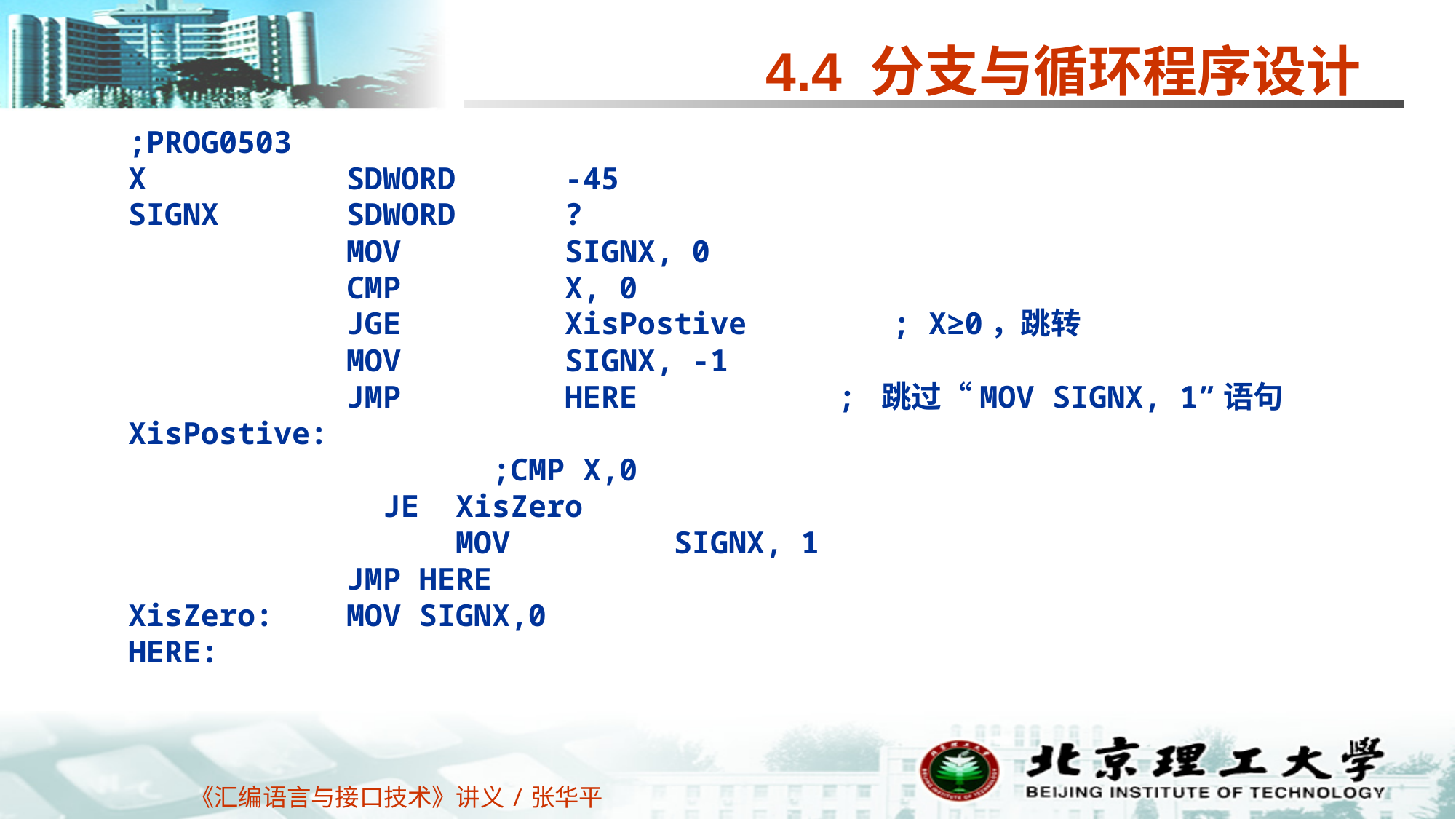

4.4 分支与循环程序设计
;PROG0503
X         	SDWORD	-45
SIGNX     	SDWORD  	?
         	MOV      	SIGNX, 0
          	CMP      	X, 0
         	JGE       	XisPostive        ; X≥0，跳转
          	MOV      	SIGNX, -1
           	JMP       	HERE           ; 跳过“MOV SIGNX, 1”语句
XisPostive:
                    ;CMP X,0
	        JE  XisZero
            	MOV     	SIGNX, 1
		JMP HERE
XisZero:    MOV SIGNX,0
HERE: